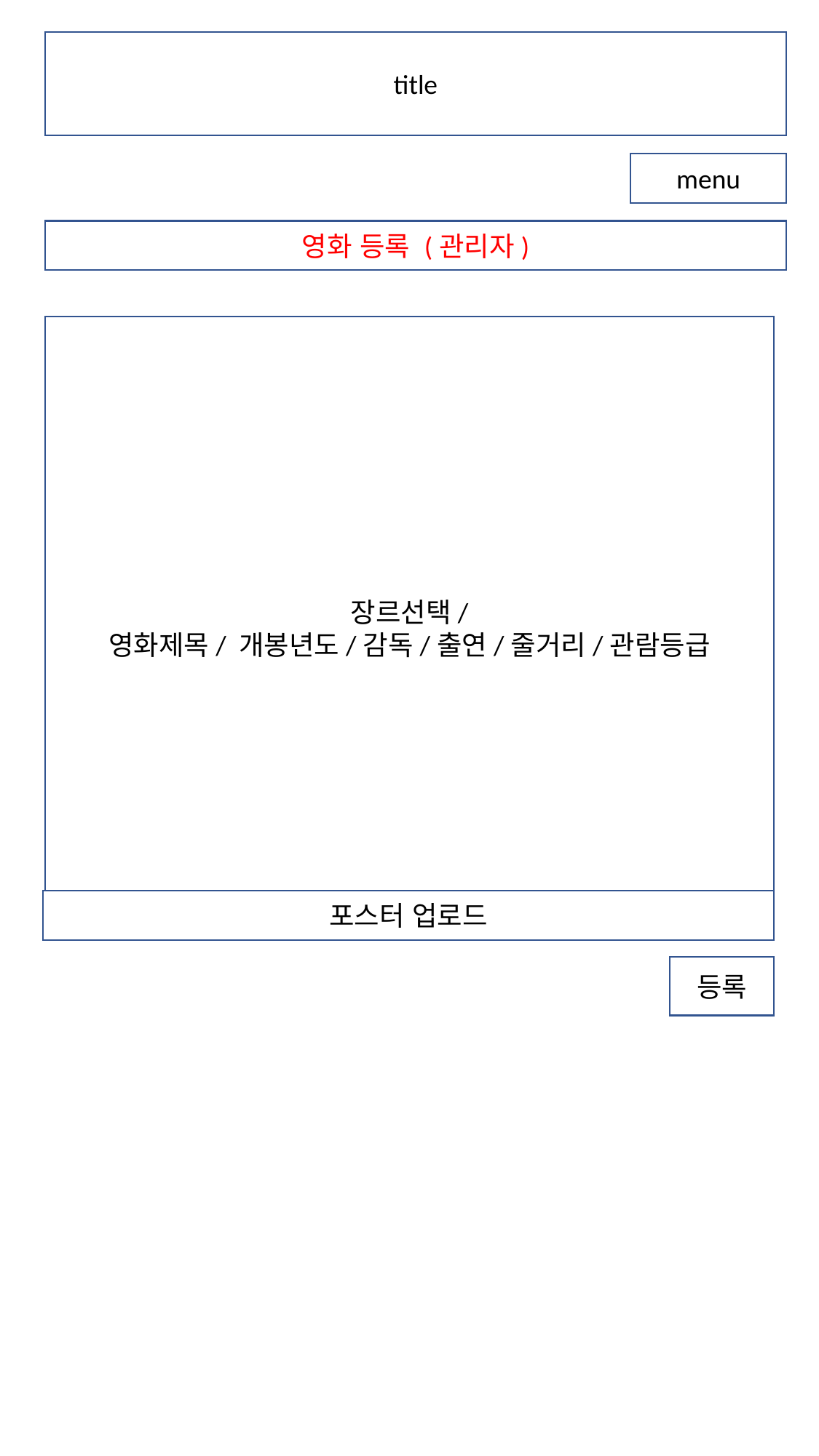

title
menu
영화 등록 (관리자)
장르선택/
영화제목/ 개봉년도/감독/출연/줄거리/관람등급
포스터 업로드
등록